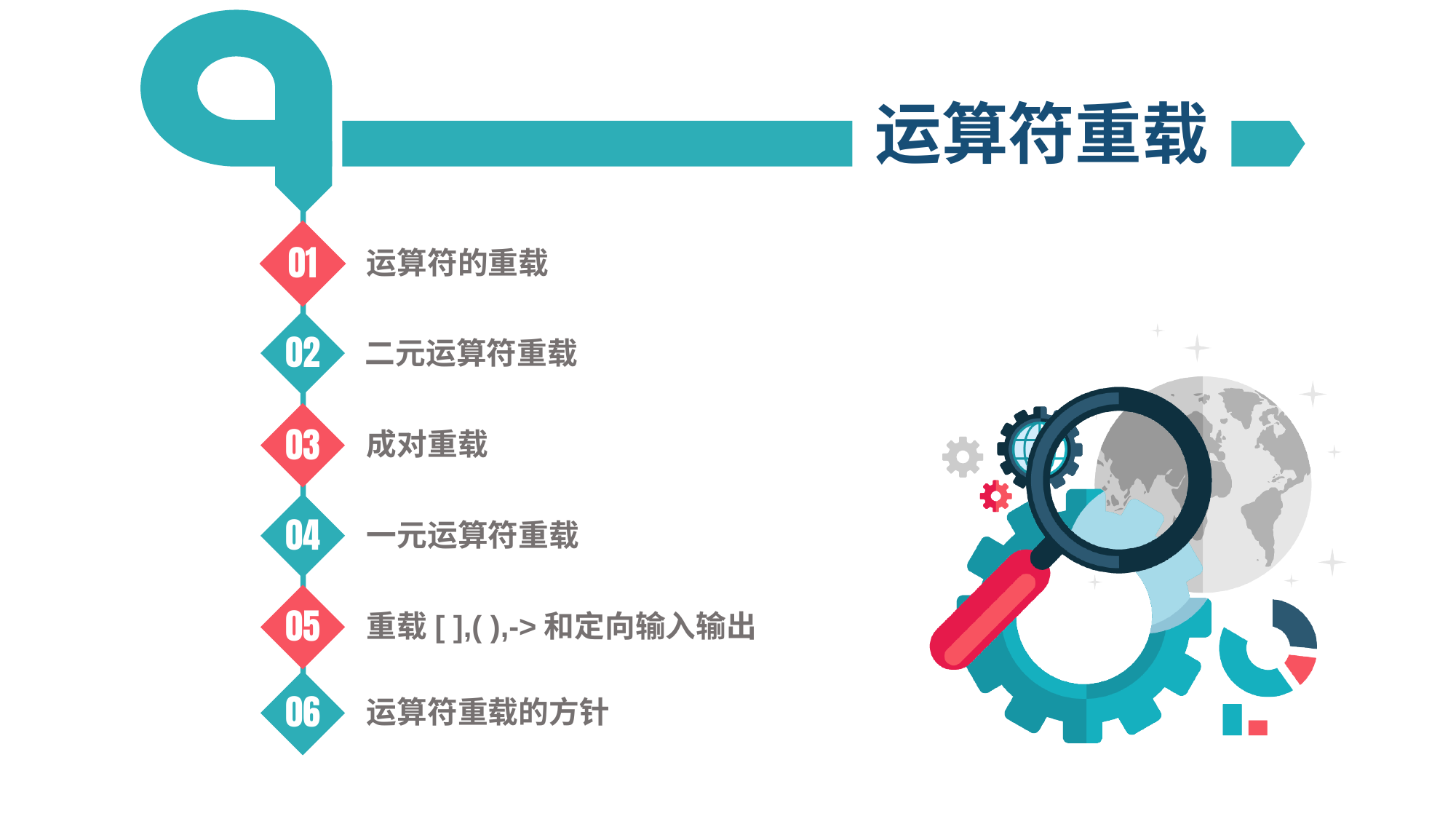

# 运算符重载

01
运算符的重载
02
二元运算符重载
03
成对重载
04
一元运算符重载
05
重载[ ],( ),->和定向输入输出
06
运算符重载的方针